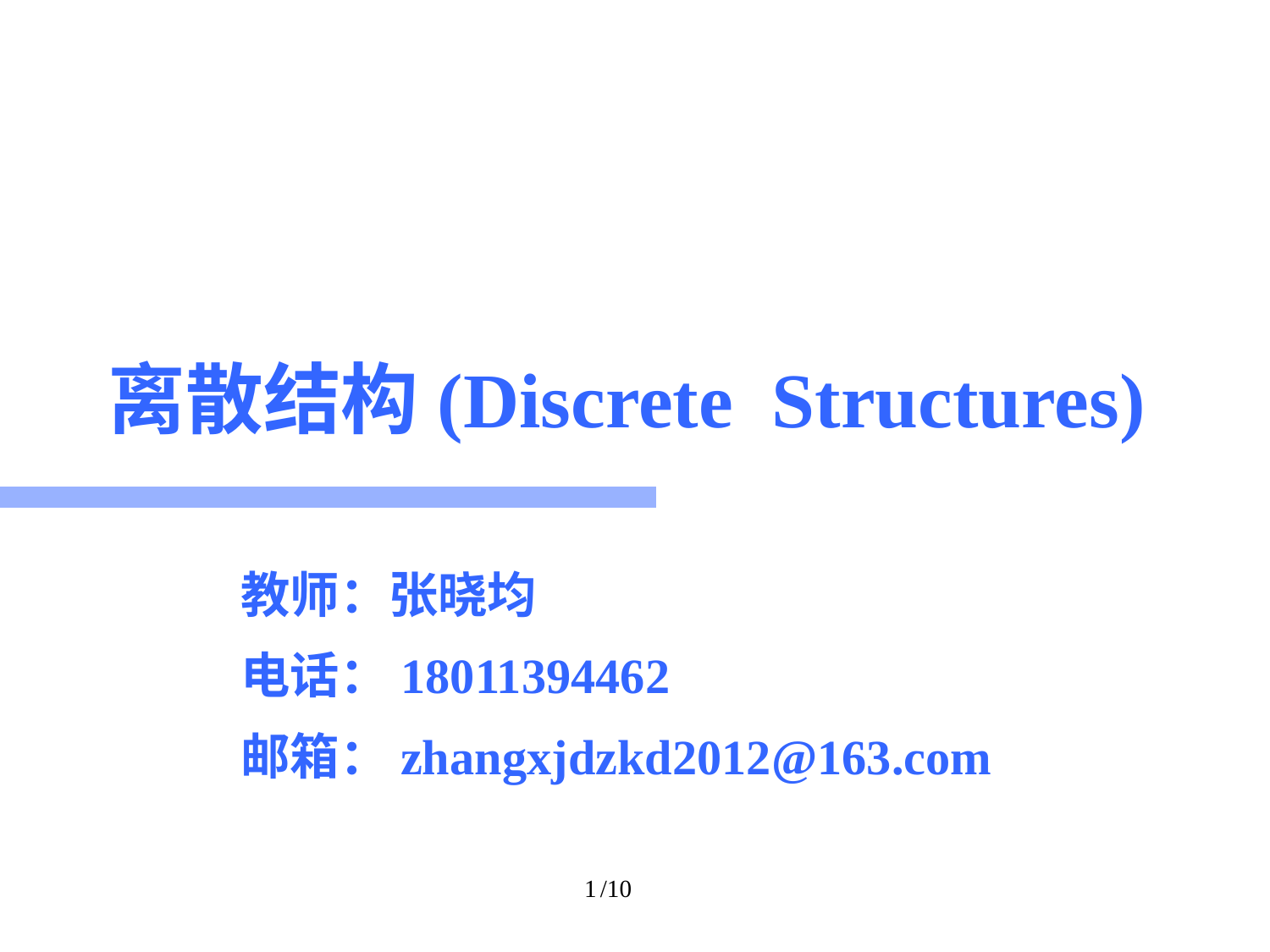

# 离散结构(Discrete  Structures)
教师：张晓均
电话：18011394462
邮箱：zhangxjdzkd2012@163.com
1
/10